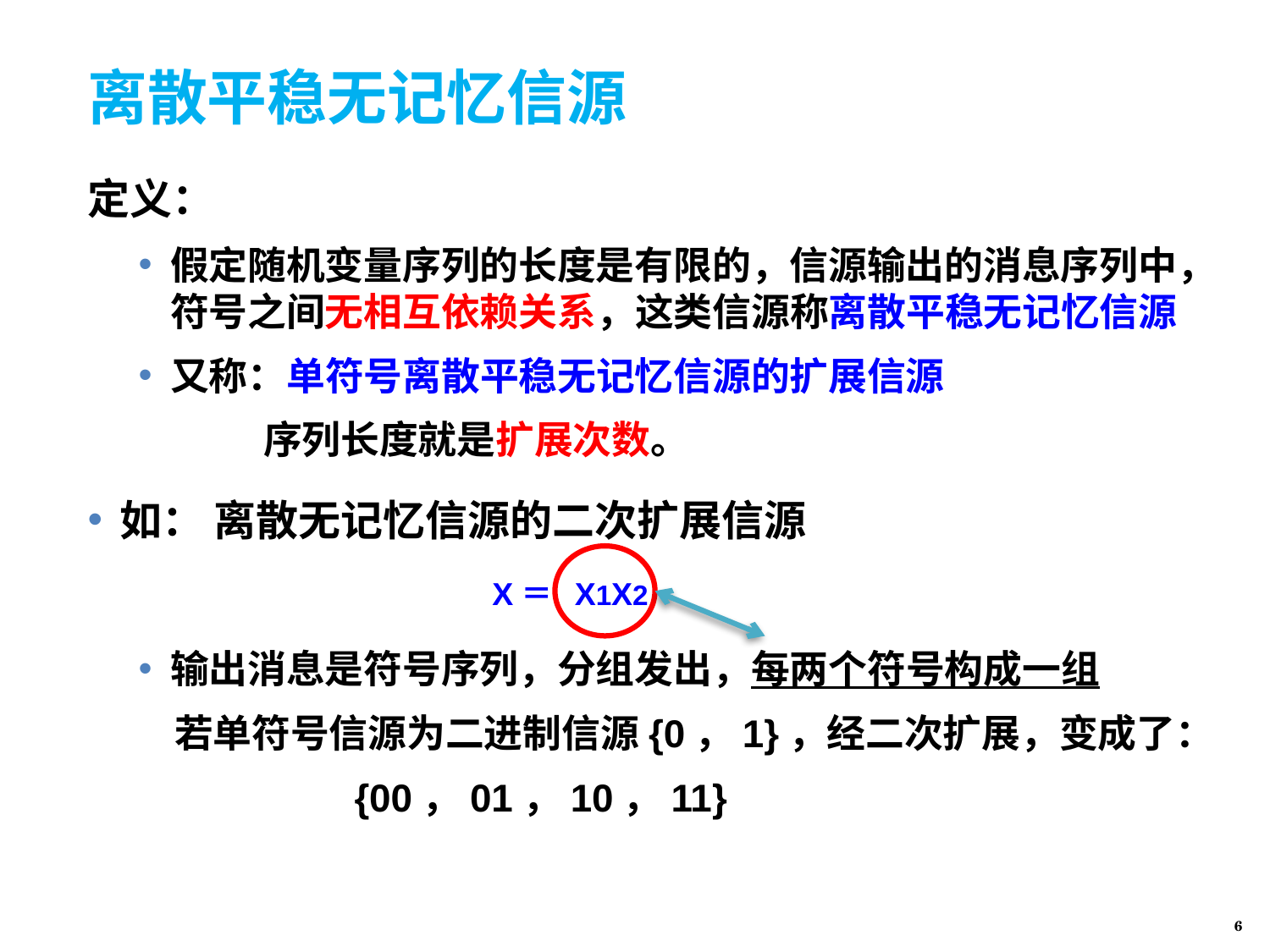

# 离散平稳无记忆信源
定义：
假定随机变量序列的长度是有限的，信源输出的消息序列中，符号之间无相互依赖关系，这类信源称离散平稳无记忆信源
又称：单符号离散平稳无记忆信源的扩展信源
             序列长度就是扩展次数。
如： 离散无记忆信源的二次扩展信源

输出消息是符号序列，分组发出，每两个符号构成一组
   若单符号信源为二进制信源{0，1}，经二次扩展，变成了：
                    {00，01，10，11}

X＝  X1X2
6